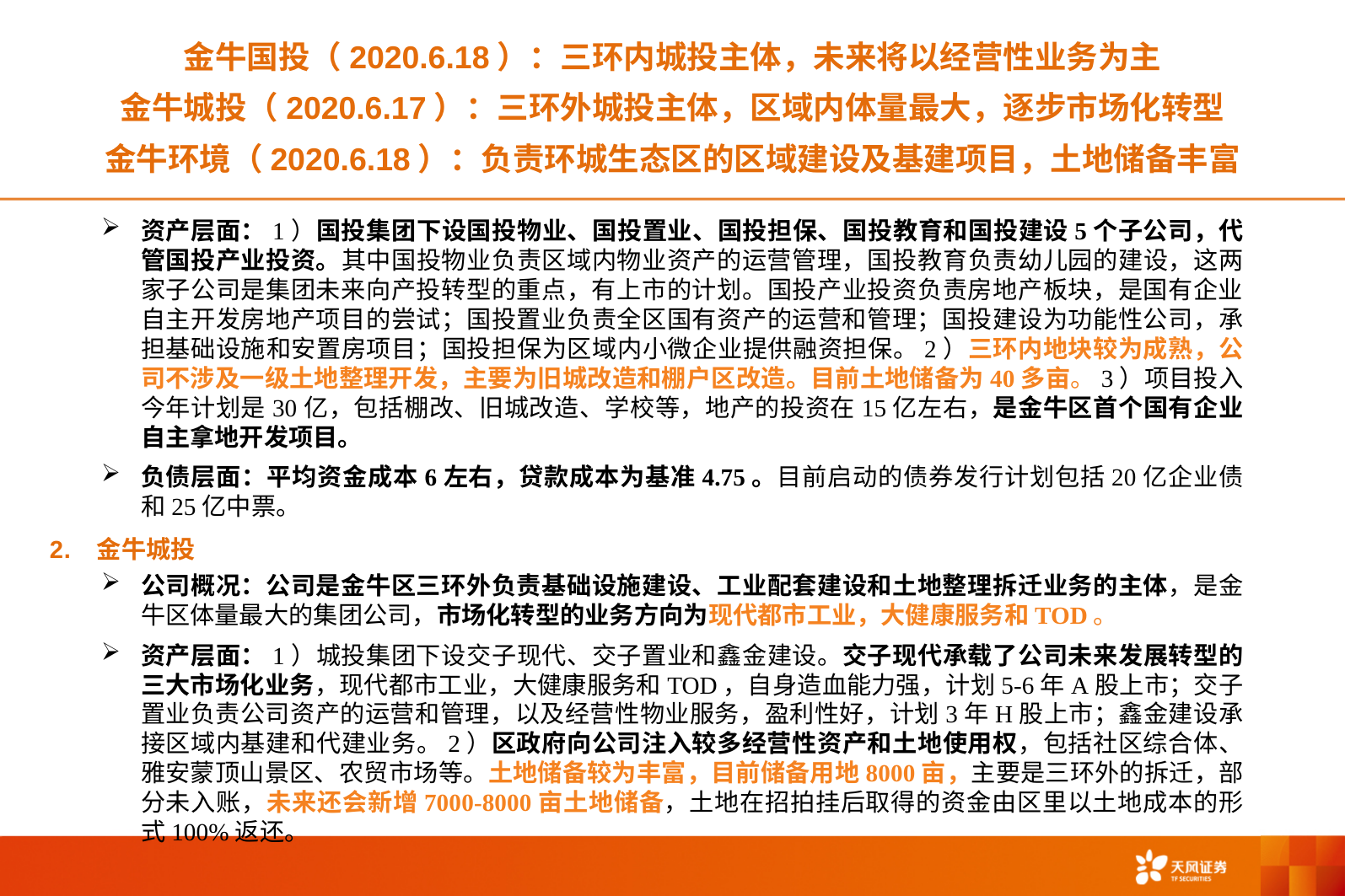

金牛国投（2020.6.18）：三环内城投主体，未来将以经营性业务为主
金牛城投（2020.6.17）：三环外城投主体，区域内体量最大，逐步市场化转型
金牛环境（2020.6.18）：负责环城生态区的区域建设及基建项目，土地储备丰富
资产层面：1）国投集团下设国投物业、国投置业、国投担保、国投教育和国投建设5个子公司，代管国投产业投资。其中国投物业负责区域内物业资产的运营管理，国投教育负责幼儿园的建设，这两家子公司是集团未来向产投转型的重点，有上市的计划。国投产业投资负责房地产板块，是国有企业自主开发房地产项目的尝试；国投置业负责全区国有资产的运营和管理；国投建设为功能性公司，承担基础设施和安置房项目；国投担保为区域内小微企业提供融资担保。2）三环内地块较为成熟，公司不涉及一级土地整理开发，主要为旧城改造和棚户区改造。目前土地储备为40多亩。3）项目投入今年计划是30亿，包括棚改、旧城改造、学校等，地产的投资在15亿左右，是金牛区首个国有企业自主拿地开发项目。
负债层面：平均资金成本6左右，贷款成本为基准4.75。目前启动的债券发行计划包括20亿企业债和25亿中票。
金牛城投
公司概况：公司是金牛区三环外负责基础设施建设、工业配套建设和土地整理拆迁业务的主体，是金牛区体量最大的集团公司，市场化转型的业务方向为现代都市工业，大健康服务和TOD。
资产层面：1）城投集团下设交子现代、交子置业和鑫金建设。交子现代承载了公司未来发展转型的三大市场化业务，现代都市工业，大健康服务和TOD，自身造血能力强，计划5-6年A股上市；交子置业负责公司资产的运营和管理，以及经营性物业服务，盈利性好，计划3年H股上市；鑫金建设承接区域内基建和代建业务。2）区政府向公司注入较多经营性资产和土地使用权，包括社区综合体、雅安蒙顶山景区、农贸市场等。土地储备较为丰富，目前储备用地8000亩，主要是三环外的拆迁，部分未入账，未来还会新增7000-8000亩土地储备，土地在招拍挂后取得的资金由区里以土地成本的形式100%返还。
24